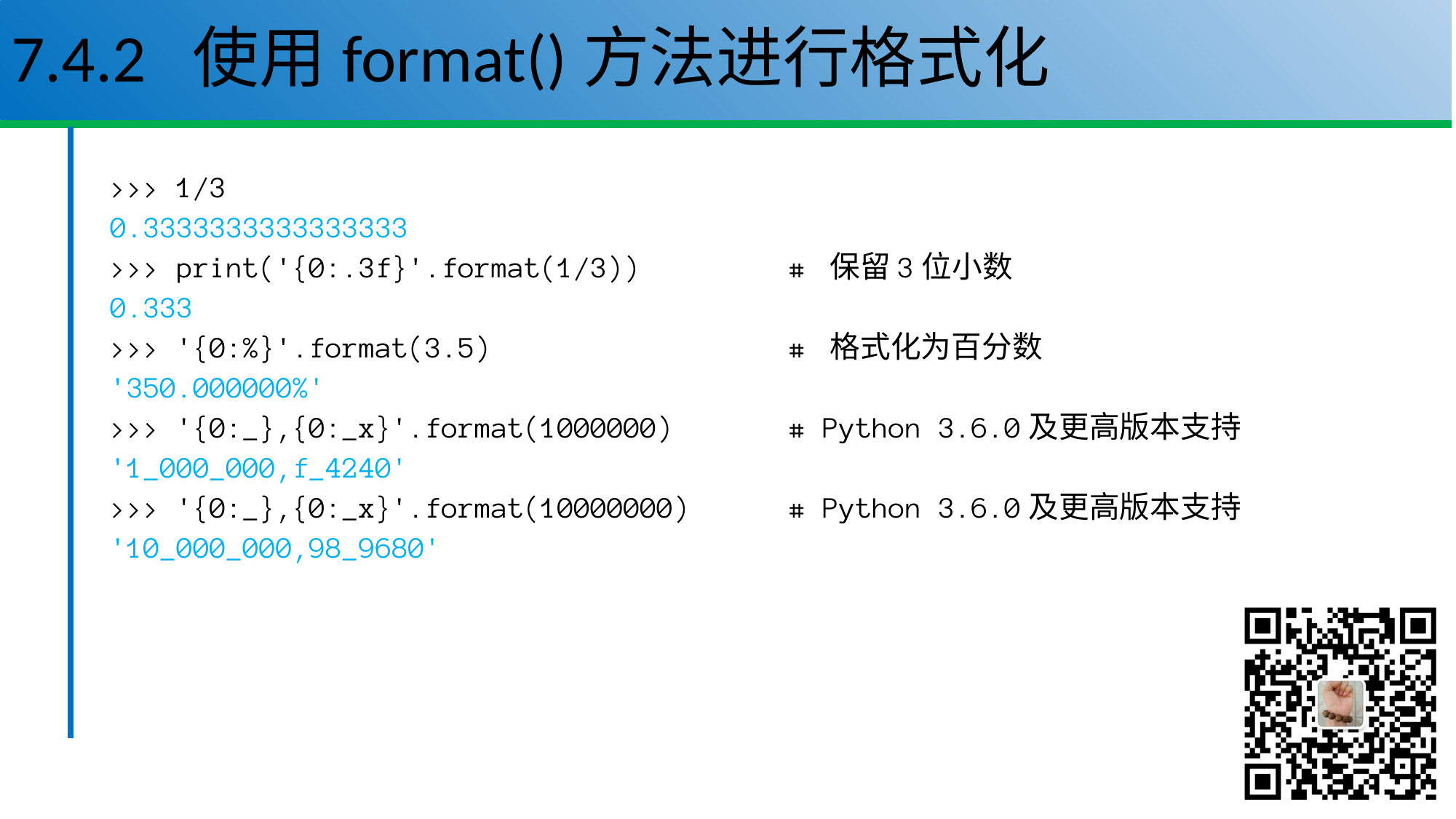

# 7.4.2  使用format()方法进行格式化
>>> 1/3
0.3333333333333333
>>> print('{0:.3f}'.format(1/3))         # 保留3位小数
0.333
>>> '{0:%}'.format(3.5)                  # 格式化为百分数
'350.000000%'
>>> '{0:_},{0:_x}'.format(1000000)       # Python 3.6.0及更高版本支持
'1_000_000,f_4240'
>>> '{0:_},{0:_x}'.format(10000000)      # Python 3.6.0及更高版本支持
'10_000_000,98_9680'
16